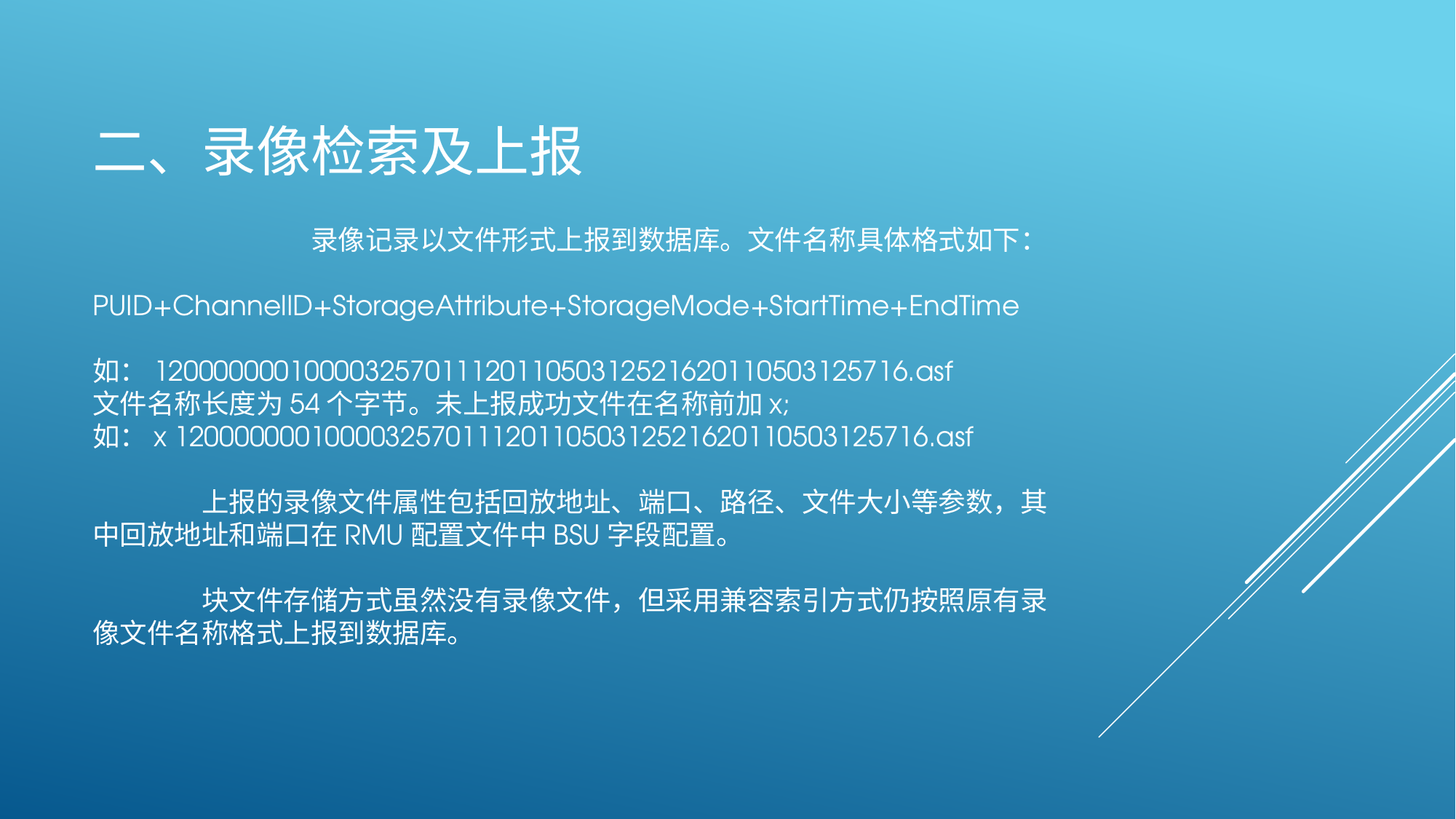

# 二、录像检索及上报
		录像记录以文件形式上报到数据库。文件名称具体格式如下：

PUID+ChannelID+StorageAttribute+StorageMode+StartTime+EndTime

如：12000000010000325701112011050312521620110503125716.asf
文件名称长度为54个字节。未上报成功文件在名称前加x;
如：x 12000000010000325701112011050312521620110503125716.asf

	上报的录像文件属性包括回放地址、端口、路径、文件大小等参数，其中回放地址和端口在RMU配置文件中BSU字段配置。

	块文件存储方式虽然没有录像文件，但采用兼容索引方式仍按照原有录像文件名称格式上报到数据库。